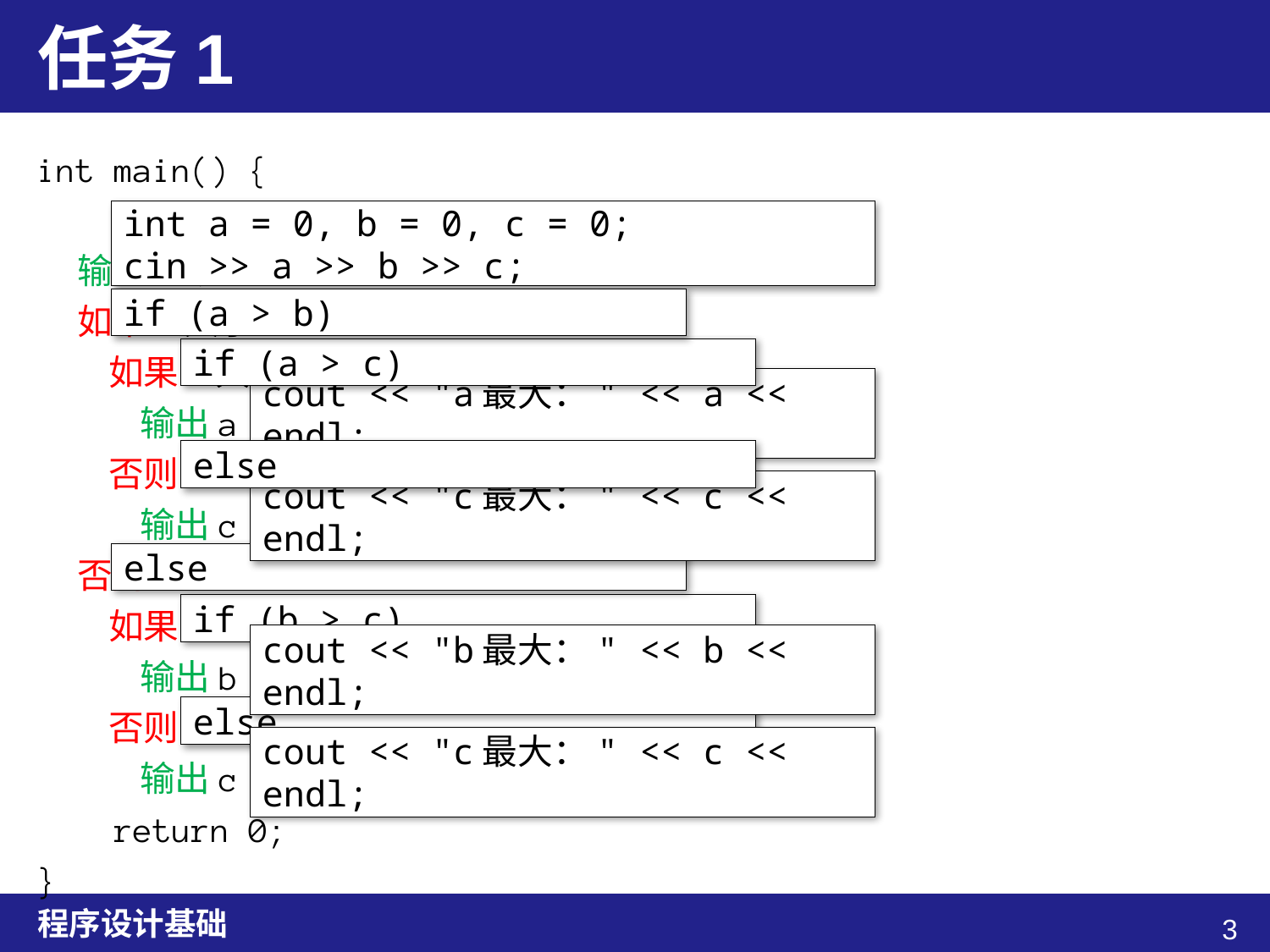

# 任务1
int main() {

    输入整数a、b、c
    如果a大于b
        如果a大于c
            输出a
        否则
            输出c
    否则
        如果b大于c
            输出b
        否则
            输出c
    return 0;
}
int a = 0, b = 0, c = 0;
cin >> a >> b >> c;
if (a > b)
if (a > c)
cout << "a最大：" << a << endl;
else
cout << "c最大：" << c << endl;
else
if (b > c)
cout << "b最大：" << b << endl;
else
cout << "c最大：" << c << endl;